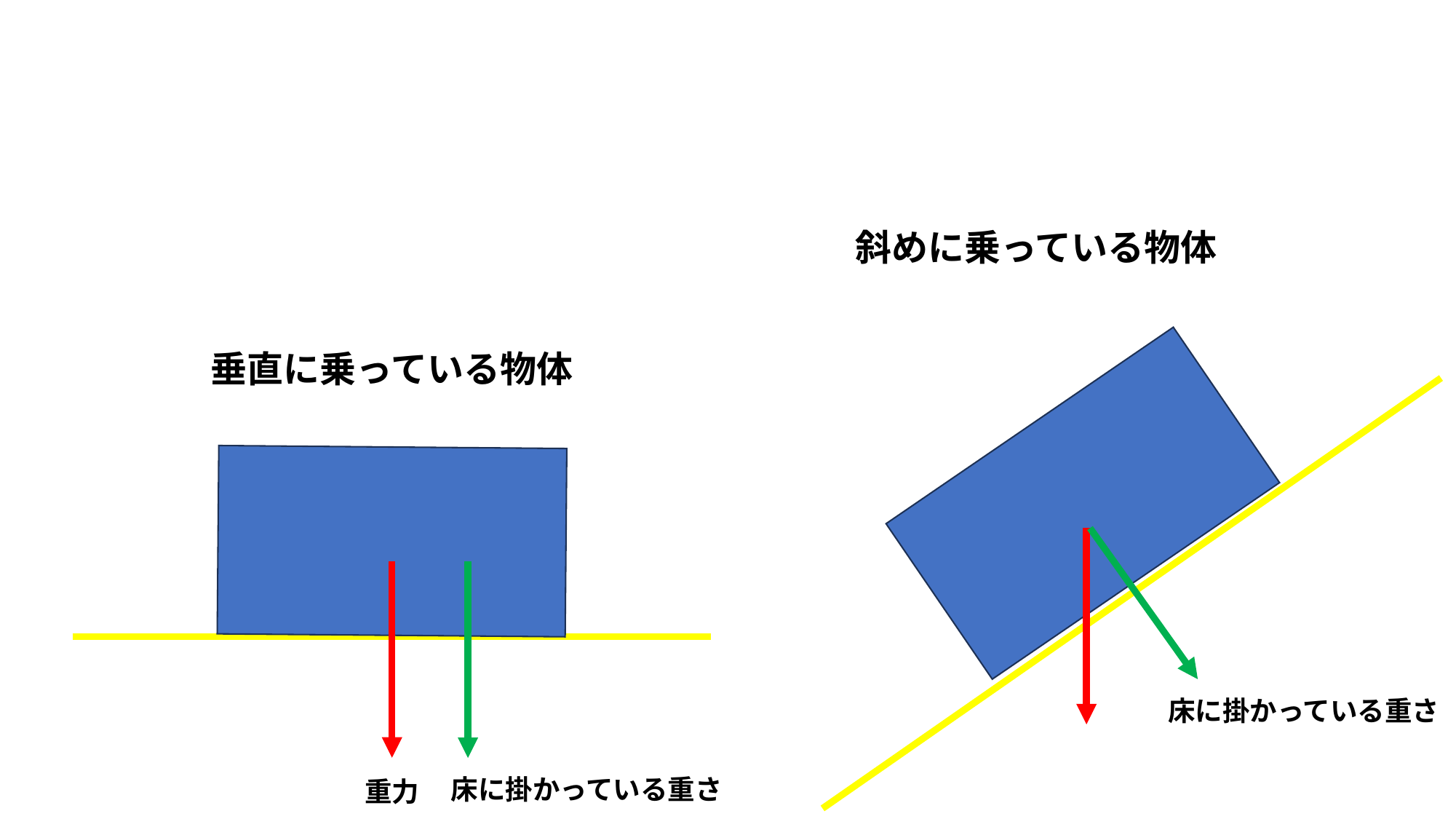

斜めに乗っている物体
垂直に乗っている物体

床に掛かっている重さ
床に掛かっている重さ
重力